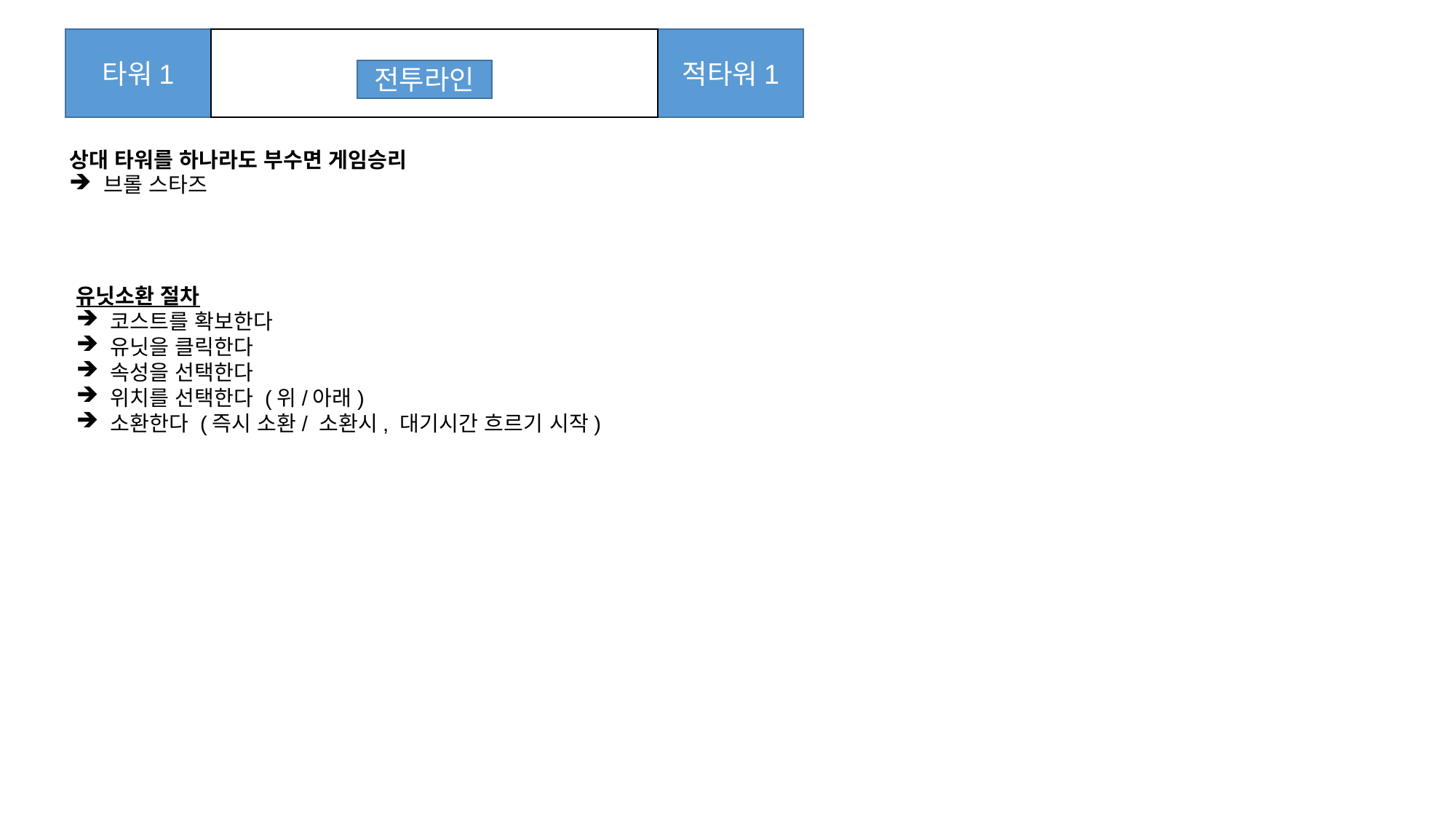

타워1

적타워1
전투라인
상대 타워를 하나라도 부수면 게임승리
브롤 스타즈
유닛소환 절차
코스트를 확보한다
유닛을 클릭한다
속성을 선택한다
위치를 선택한다 (위/아래)
소환한다 (즉시 소환/ 소환시, 대기시간 흐르기 시작)